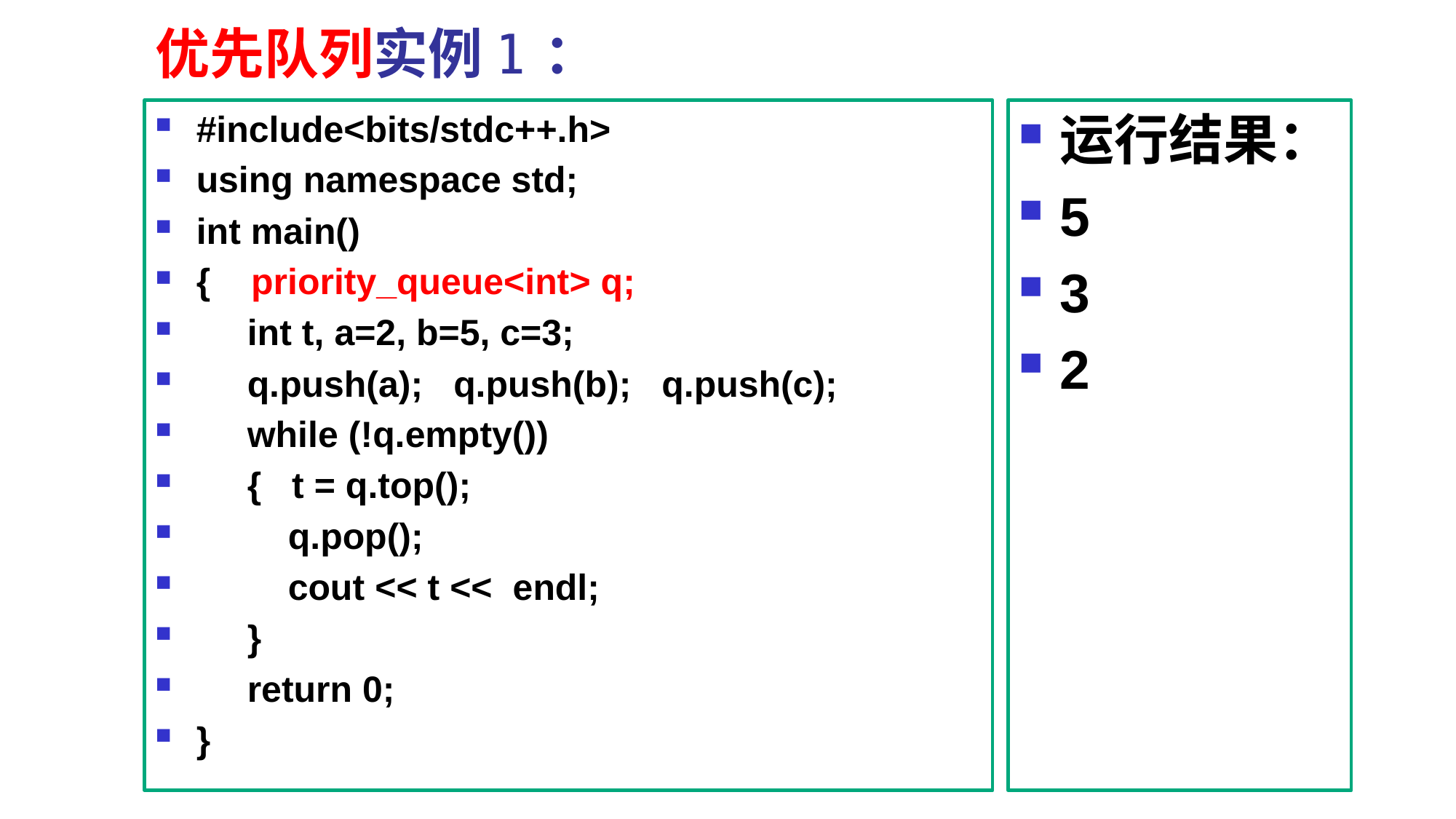

# 优先队列实例1：
#include<bits/stdc++.h>
using namespace std;
int main()
{    priority_queue<int> q;
     int t, a=2, b=5, c=3;
     q.push(a);   q.push(b);   q.push(c);
     while (!q.empty())
     {   t = q.top();
         q.pop();
         cout << t <<  endl;
     }
     return 0;
}
运行结果：
5
3
2
23